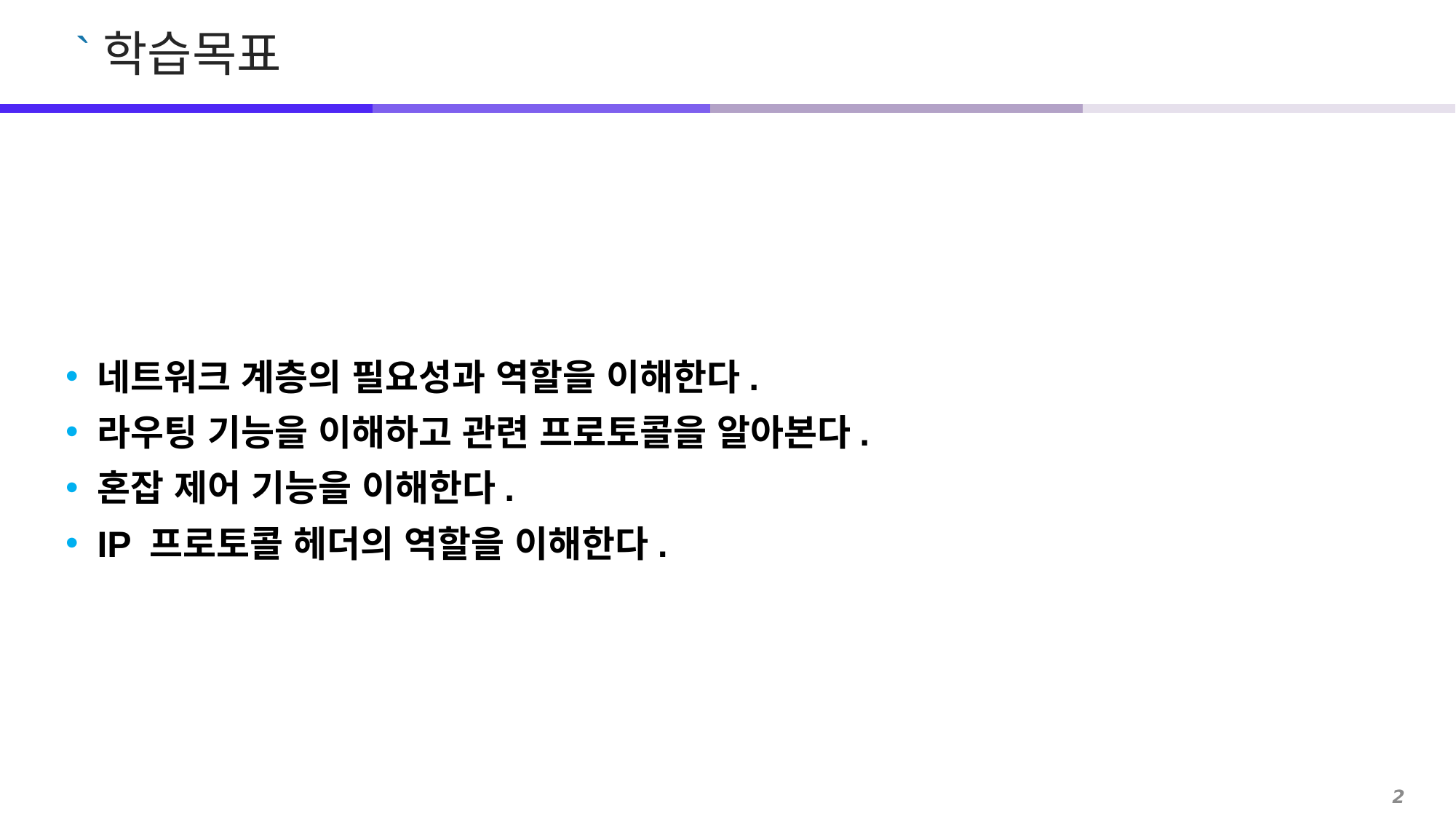

네트워크 계층의 필요성과 역할을 이해한다.
라우팅 기능을 이해하고 관련 프로토콜을 알아본다.
혼잡 제어 기능을 이해한다.
IP 프로토콜 헤더의 역할을 이해한다.